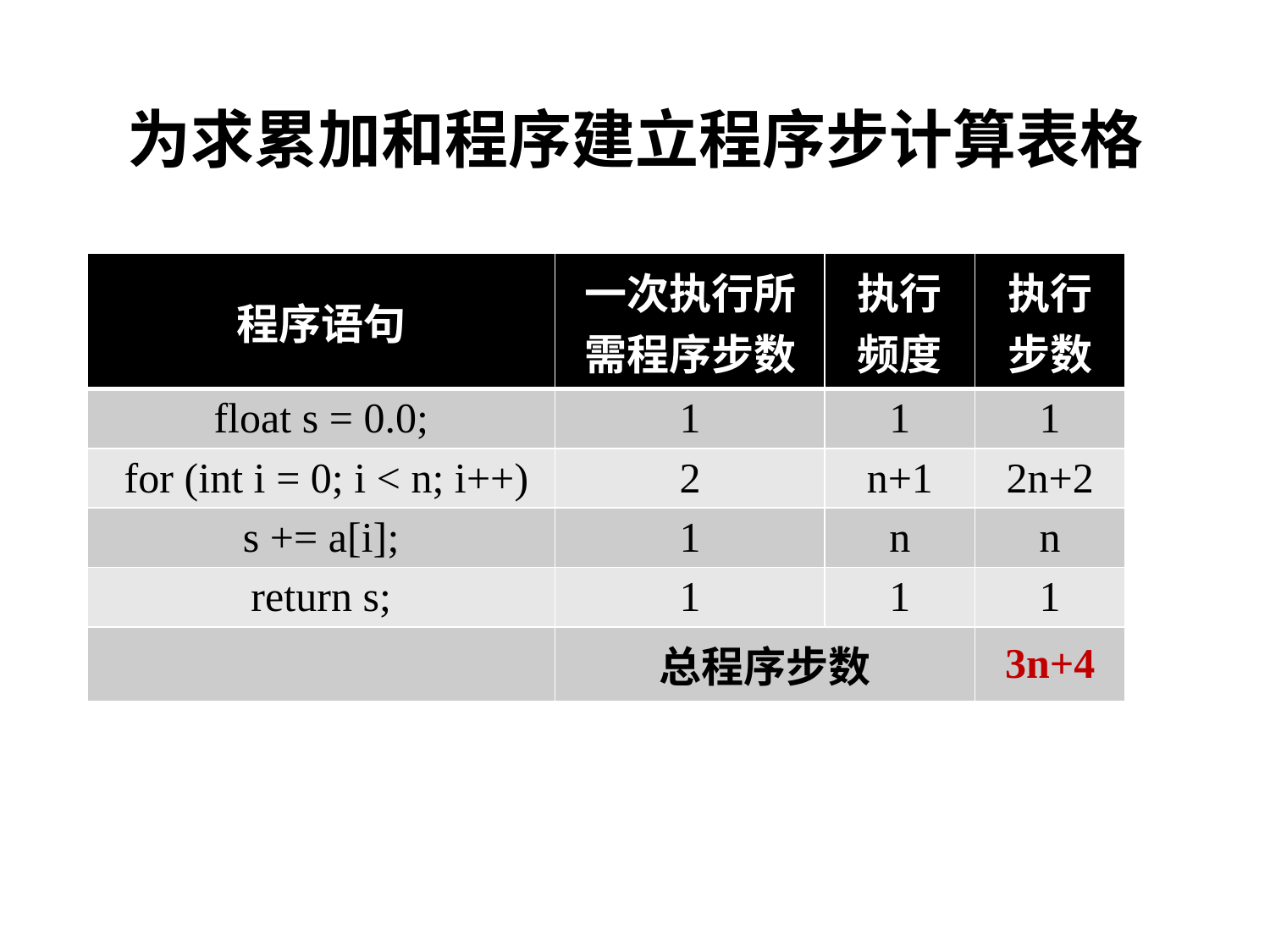

# 为求累加和程序建立程序步计算表格
| 程序语句 | 一次执行所需程序步数 | 执行频度 | 执行步数 |
| --- | --- | --- | --- |
| float s = 0.0; | 1 | 1 | 1 |
| for (int i = 0; i < n; i++) | 2 | n+1 | 2n+2 |
| s += a[i]; | 1 | n | n |
| return s; | 1 | 1 | 1 |
|  | 总程序步数 |  | 3n+4 |